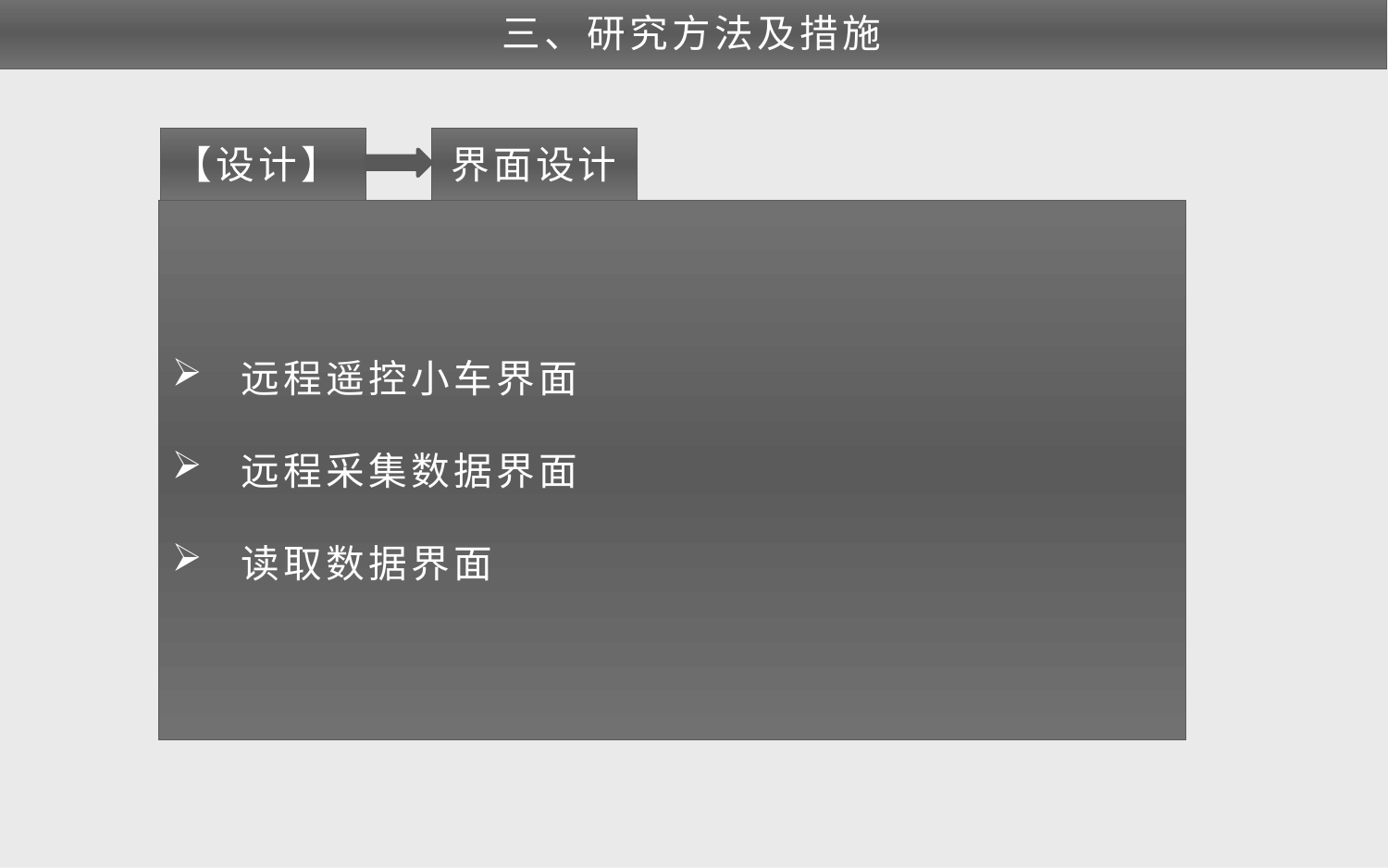

三、研究方法及措施
【设计】
界面设计

远程遥控小车界面

远程采集数据界面

读取数据界面